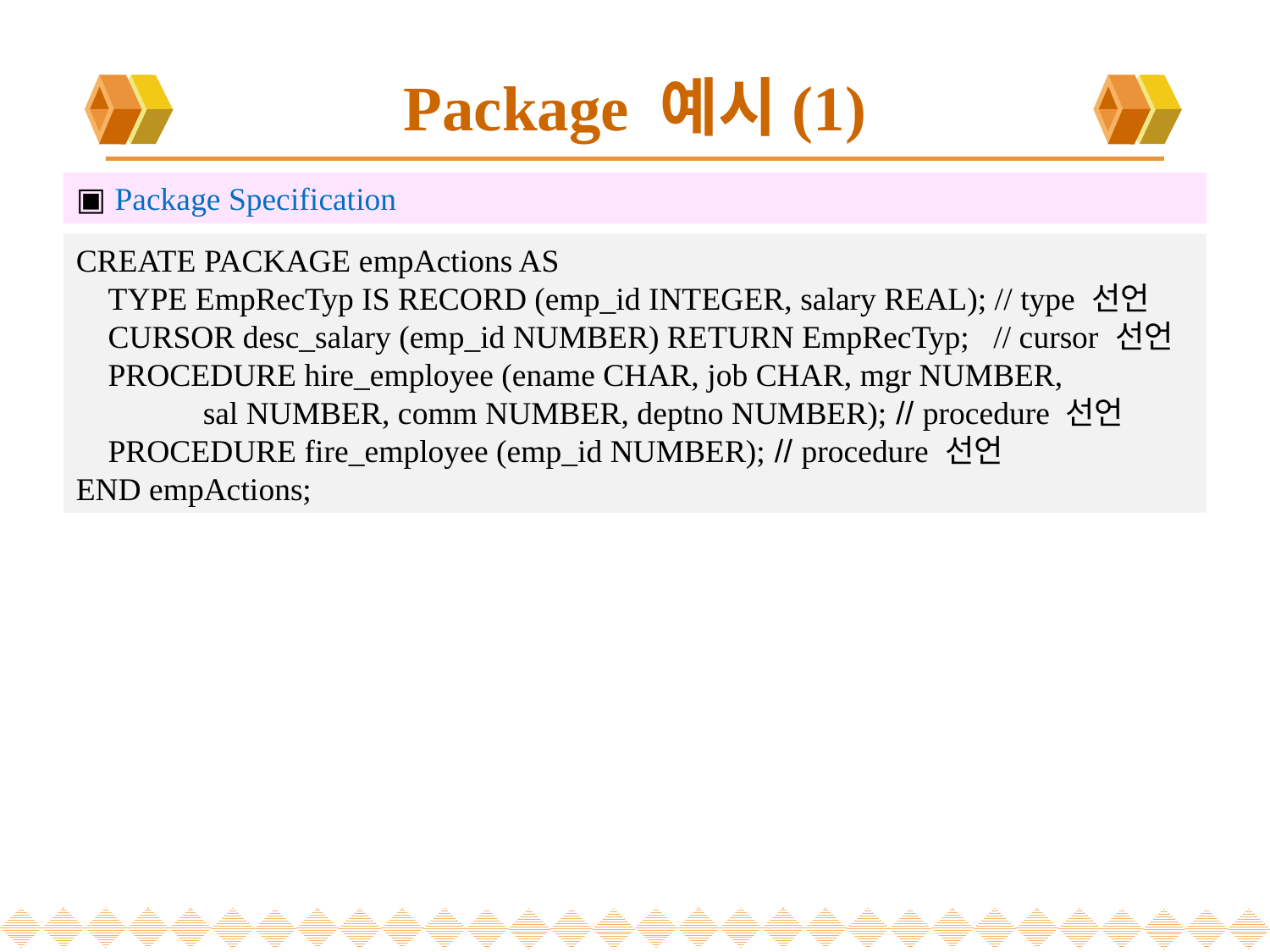

# Package 예시(1)
▣ Package Specification
CREATE PACKAGE empActions AS
    TYPE EmpRecTyp IS RECORD (emp_id INTEGER, salary REAL); // type 선언
    CURSOR desc_salary (emp_id NUMBER) RETURN EmpRecTyp;   // cursor 선언
    PROCEDURE hire_employee (ename CHAR, job CHAR, mgr NUMBER,
	sal NUMBER, comm NUMBER, deptno NUMBER); // procedure 선언
    PROCEDURE fire_employee (emp_id NUMBER); // procedure 선언
END empActions;